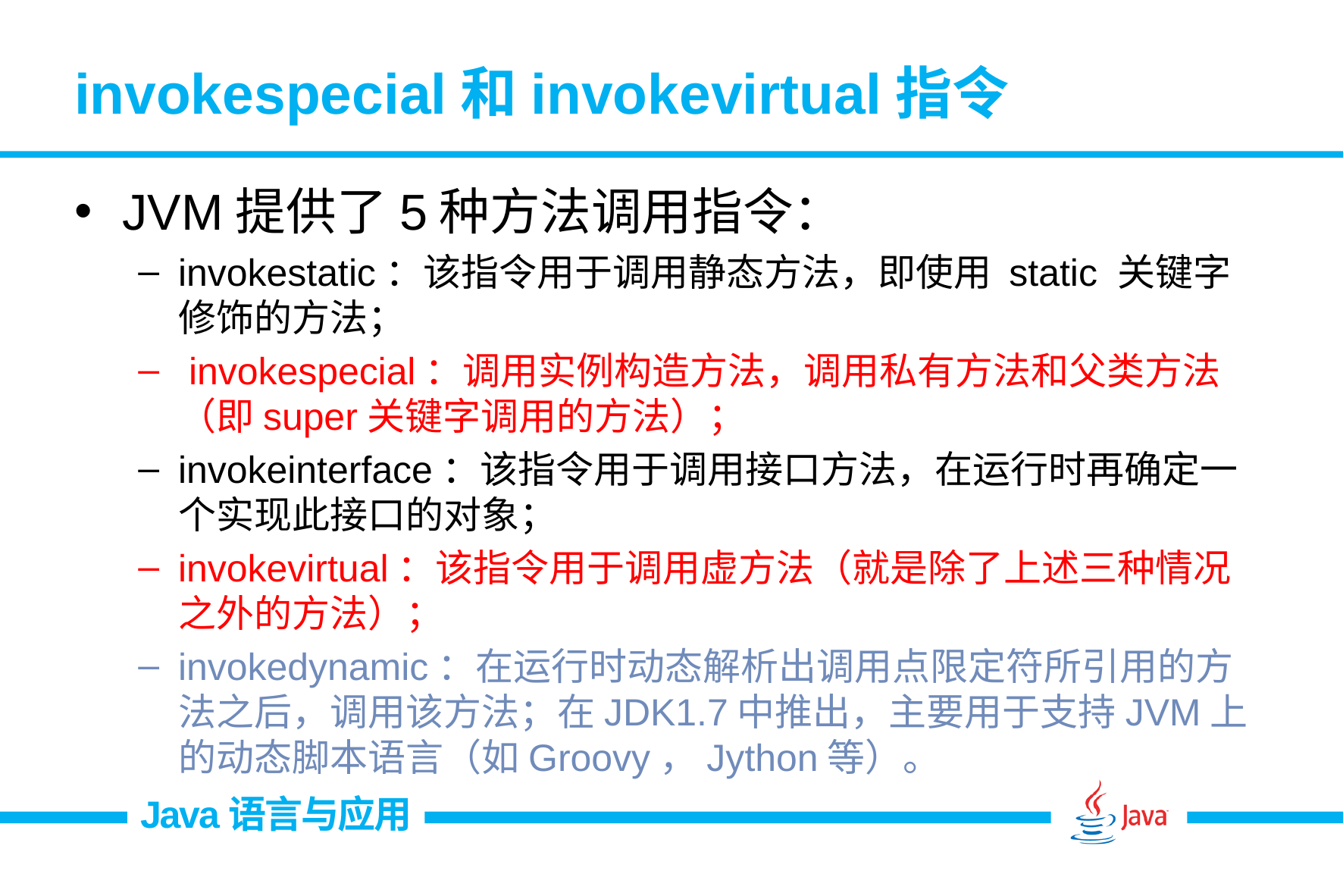

# invokespecial和invokevirtual指令
JVM提供了5种方法调用指令：
invokestatic：该指令用于调用静态方法，即使用 static 关键字修饰的方法；
 invokespecial：调用实例构造方法，调用私有方法和父类方法（即super关键字调用的方法）；
invokeinterface：该指令用于调用接口方法，在运行时再确定一个实现此接口的对象；
invokevirtual：该指令用于调用虚方法（就是除了上述三种情况之外的方法）；
invokedynamic：在运行时动态解析出调用点限定符所引用的方法之后，调用该方法；在JDK1.7中推出，主要用于支持JVM上的动态脚本语言（如Groovy，Jython等）。
21